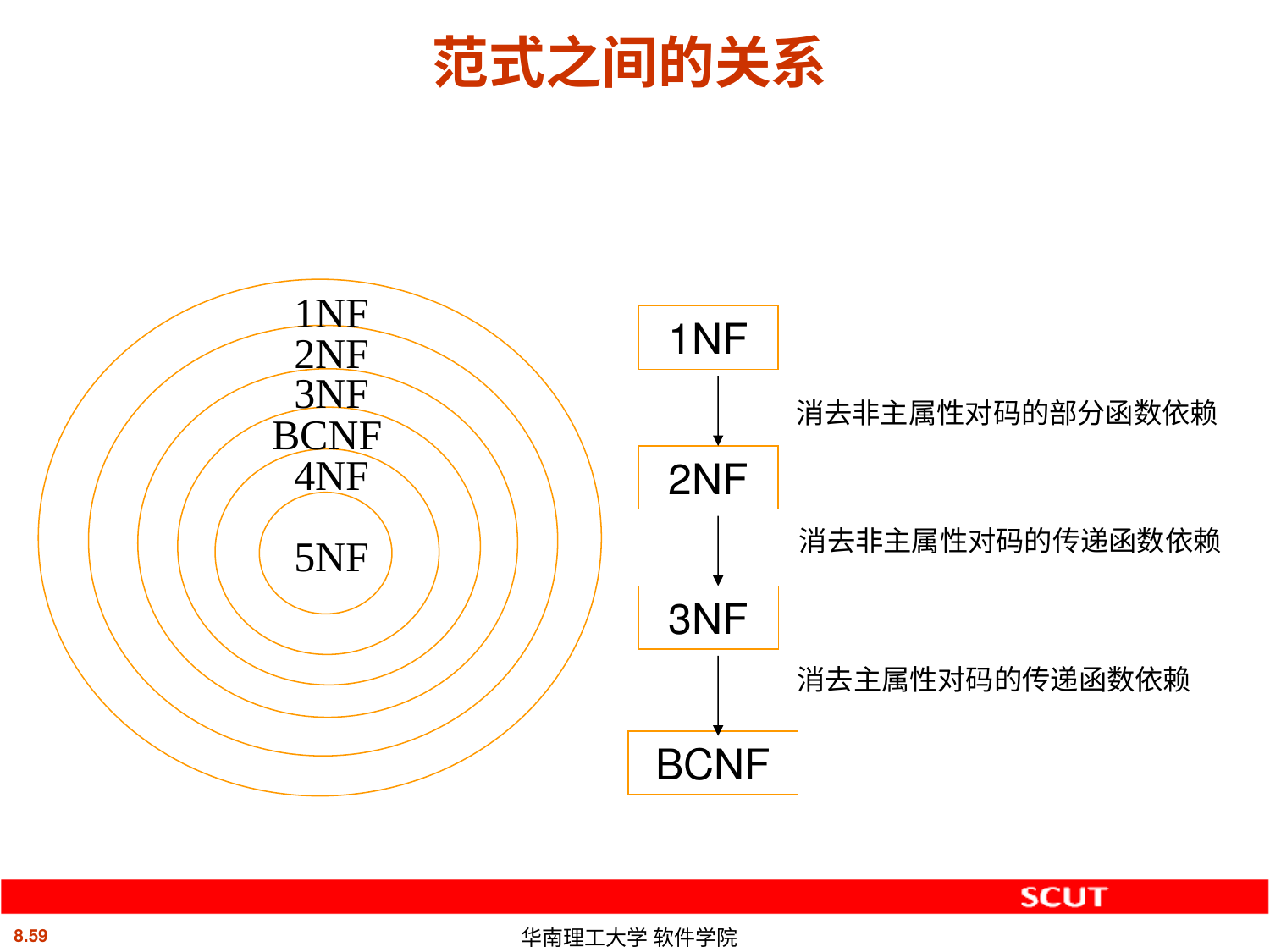

# 范式之间的关系
1NF

2NF

3NF

BCNF

4NF

5NF
1NF

消去非主属性对码的部分函数依赖
2NF

消去非主属性对码的传递函数依赖
3NF
消去主属性对码的传递函数依赖

BCNF